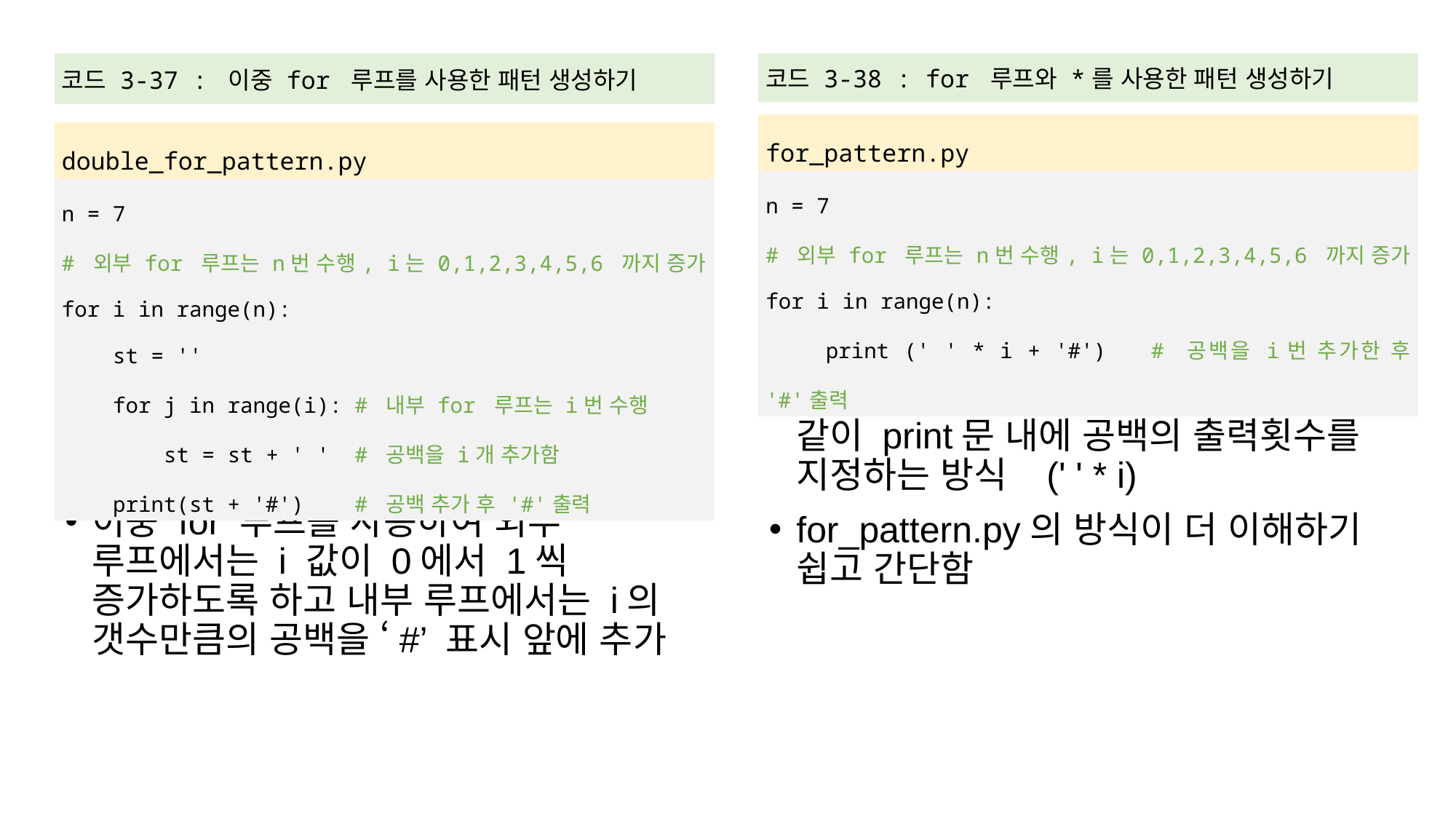

| 코드 3-37 : 이중 for 루프를 사용한 패턴 생성하기 |
| --- |
|  |
| double\_for\_pattern.py |
| n = 7 # 외부 for 루프는 n번 수행, i는 0,1,2,3,4,5,6 까지 증가 for i in range(n): st = '' for j in range(i): # 내부 for 루프는 i번 수행 st = st + ' ' # 공백을 i개 추가함 print(st + '#') # 공백 추가 후 '#'출력 |
| 코드 3-38 : for 루프와 \*를 사용한 패턴 생성하기 |
| --- |
|  |
| for\_pattern.py |
| n = 7 # 외부 for 루프는 n번 수행, i는 0,1,2,3,4,5,6 까지 증가 for i in range(n): print (' ' \* i + '#') # 공백을 i번 추가한 후 '#'출력 |
이중 for 루프를 사용하지 않고 다음과 같이 print문 내에 공백의 출력횟수를 지정하는 방식   (' ' * i)
for_pattern.py의 방식이 더 이해하기 쉽고 간단함

이중 for 루프를 사용하여 외부 루프에서는 i 값이 0에서 1씩 증가하도록 하고 내부 루프에서는 i의 갯수만큼의 공백을 ‘#’ 표시 앞에 추가